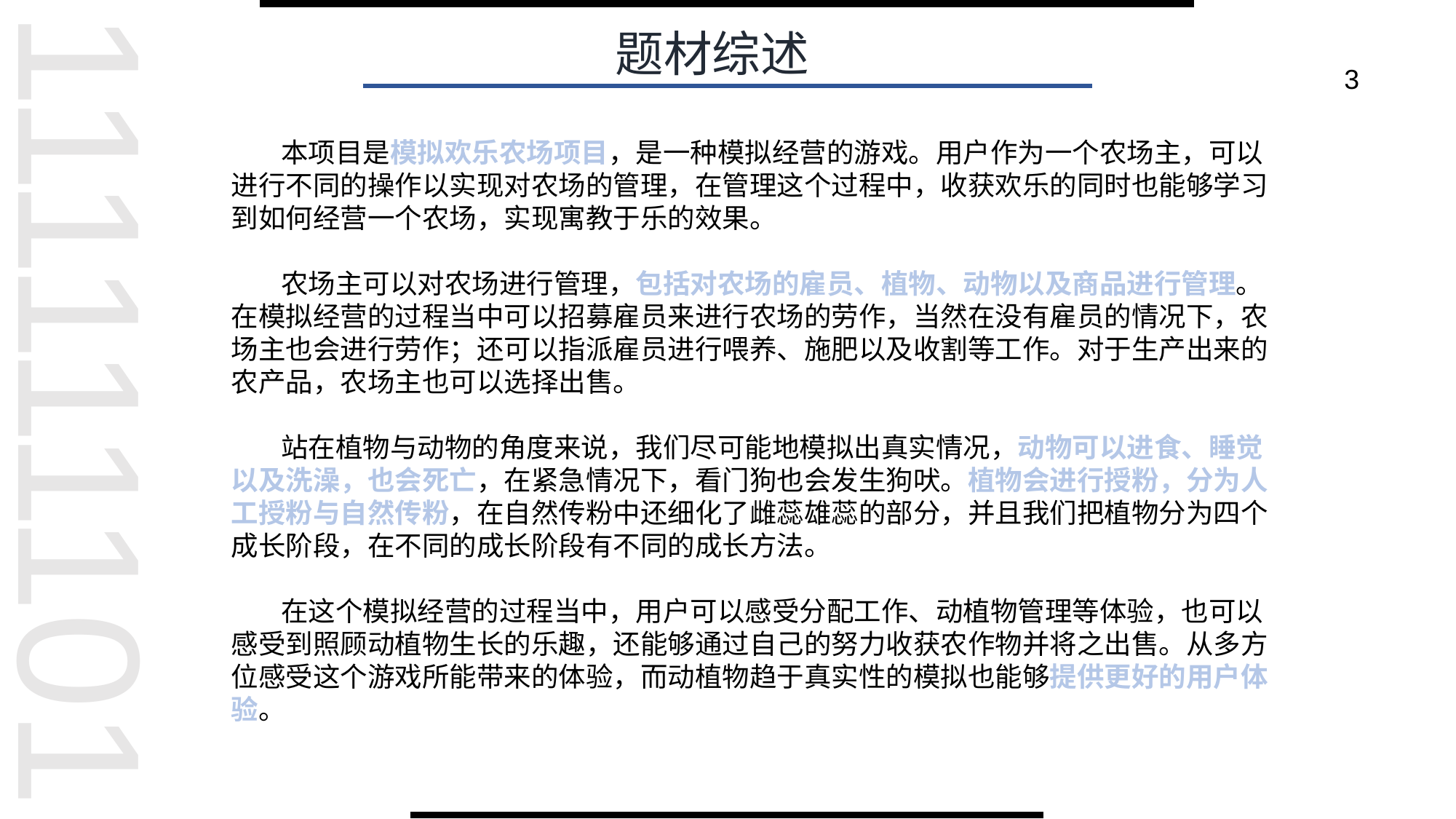

111111101

题材综述
3
       本项目是模拟欢乐农场项目，是一种模拟经营的游戏。用户作为一个农场主，可以进行不同的操作以实现对农场的管理，在管理这个过程中，收获欢乐的同时也能够学习到如何经营一个农场，实现寓教于乐的效果。

       农场主可以对农场进行管理，包括对农场的雇员、植物、动物以及商品进行管理。在模拟经营的过程当中可以招募雇员来进行农场的劳作，当然在没有雇员的情况下，农场主也会进行劳作；还可以指派雇员进行喂养、施肥以及收割等工作。对于生产出来的农产品，农场主也可以选择出售。

       站在植物与动物的角度来说，我们尽可能地模拟出真实情况，动物可以进食、睡觉以及洗澡，也会死亡，在紧急情况下，看门狗也会发生狗吠。植物会进行授粉，分为人工授粉与自然传粉，在自然传粉中还细化了雌蕊雄蕊的部分，并且我们把植物分为四个成长阶段，在不同的成长阶段有不同的成长方法。

​       在这个模拟经营的过程当中，用户可以感受分配工作、动植物管理等体验，也可以感受到照顾动植物生长的乐趣，还能够通过自己的努力收获农作物并将之出售。从多方位感受这个游戏所能带来的体验，而动植物趋于真实性的模拟也能够提供更好的用户体验。